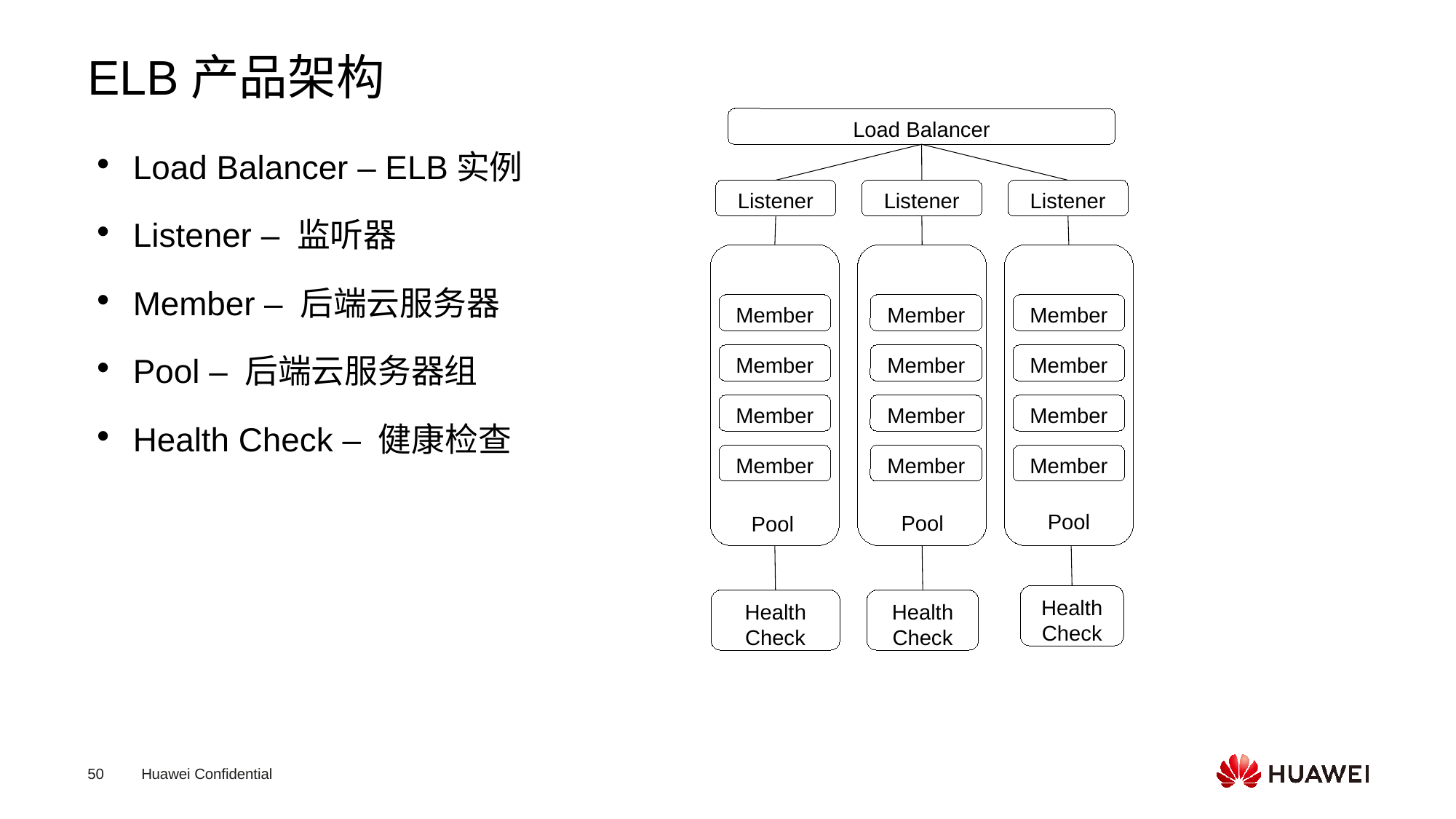

# ELB产品架构
Load Balancer
Load Balancer – ELB实例
Listener – 监听器
Member – 后端云服务器
Pool – 后端云服务器组
Health Check – 健康检查

Listener
Listener
Listener

Member
Member
Member
Member
Member
Member
Member
Member
Member
Member
Member
Member
Pool
Pool
Pool
Health
Check
Health
Check
Health
Check